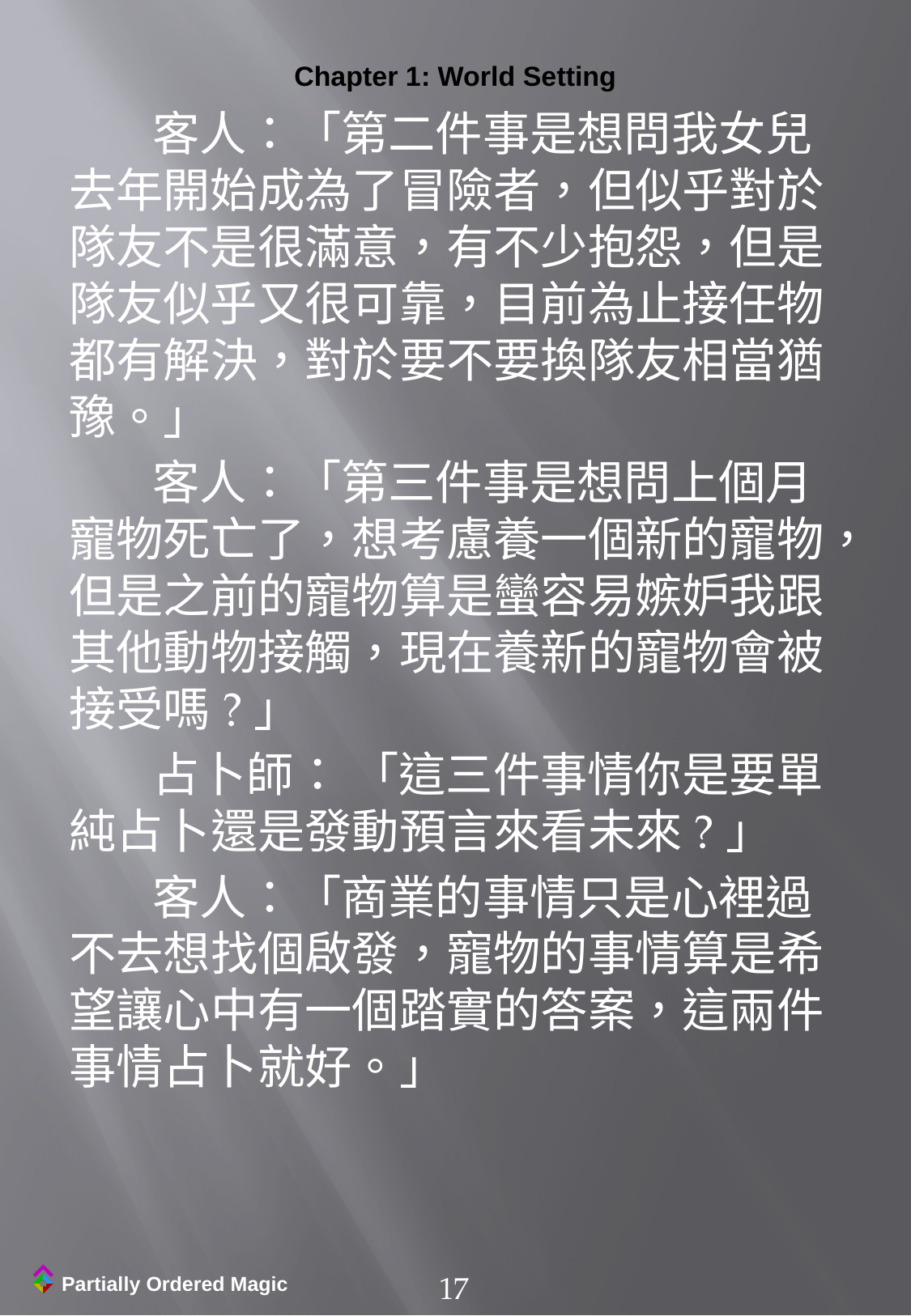

# Chapter 1: World Setting
客人：「第二件事是想問我女兒去年開始成為了冒險者，但似乎對於隊友不是很滿意，有不少抱怨，但是隊友似乎又很可靠，目前為止接任物都有解決，對於要不要換隊友相當猶豫。」
客人：「第三件事是想問上個月寵物死亡了，想考慮養一個新的寵物，但是之前的寵物算是蠻容易嫉妒我跟其他動物接觸，現在養新的寵物會被接受嗎?」
占卜師： 「這三件事情你是要單純占卜還是發動預言來看未來?」
客人：「商業的事情只是心裡過不去想找個啟發，寵物的事情算是希望讓心中有一個踏實的答案，這兩件事情占卜就好。」